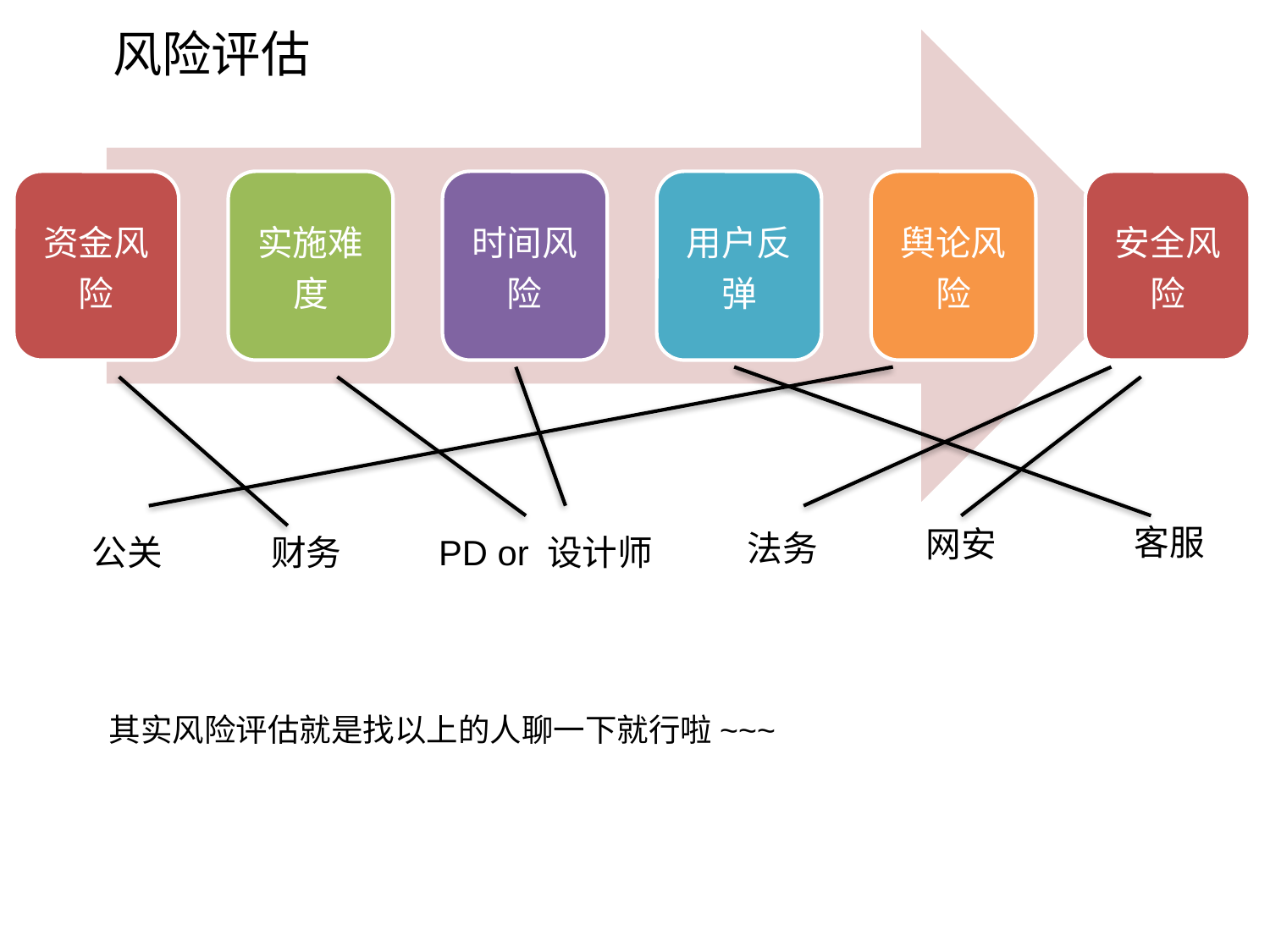

风险评估
资金风险
实施难度
安全风险
舆论风险
用户反弹
时间风险
客服
网安
法务
公关
财务
PD or 设计师
其实风险评估就是找以上的人聊一下就行啦~~~